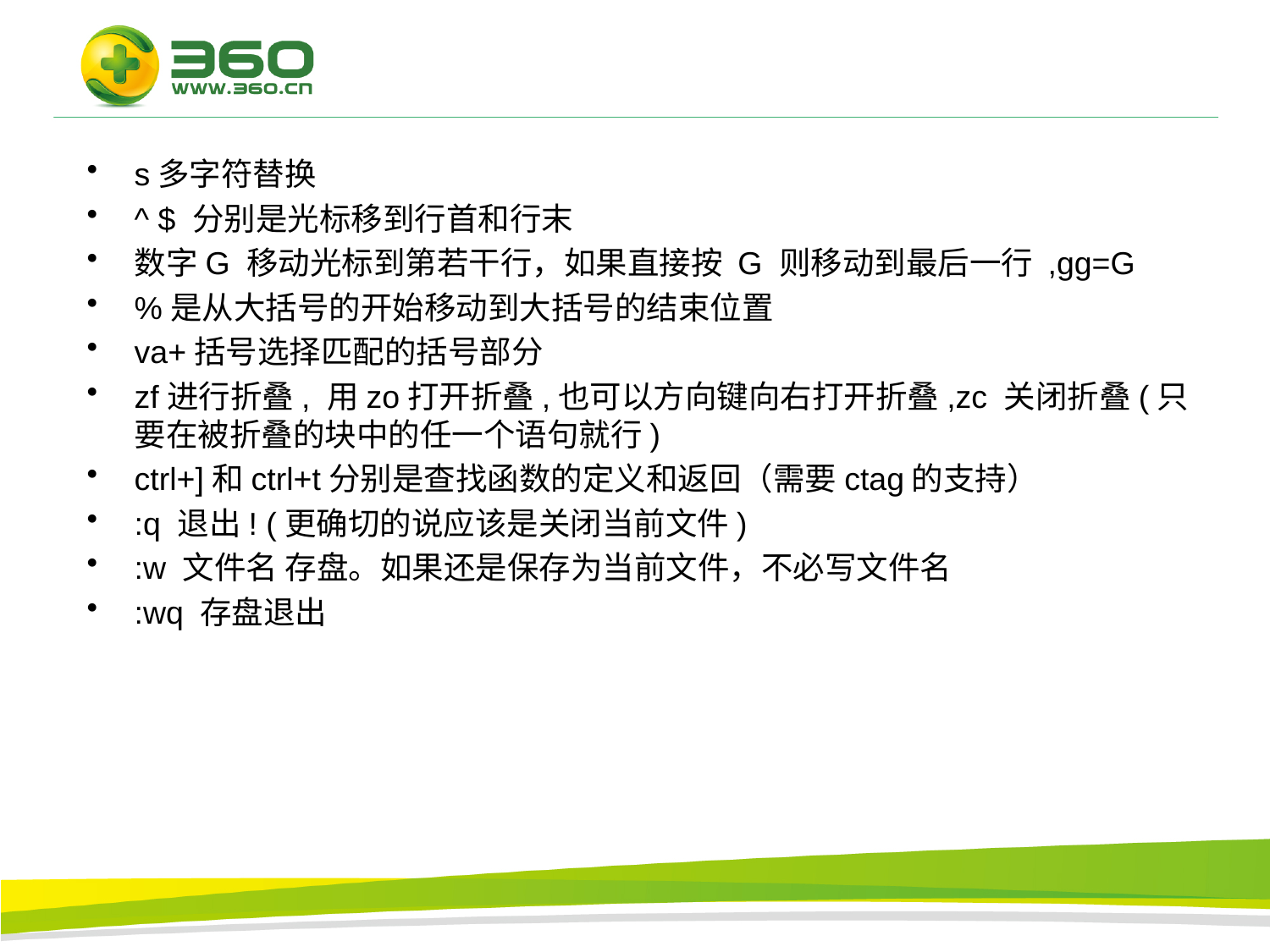

#
s多字符替换
^ $ 分别是光标移到行首和行末
数字G 移动光标到第若干行，如果直接按 G 则移动到最后一行 ,gg=G
%是从大括号的开始移动到大括号的结束位置
va+括号选择匹配的括号部分
zf进行折叠, 用zo打开折叠,也可以方向键向右打开折叠,zc 关闭折叠(只要在被折叠的块中的任一个语句就行)
ctrl+]和ctrl+t分别是查找函数的定义和返回（需要ctag的支持）
:q 退出! (更确切的说应该是关闭当前文件)
:w 文件名 存盘。如果还是保存为当前文件，不必写文件名
:wq 存盘退出